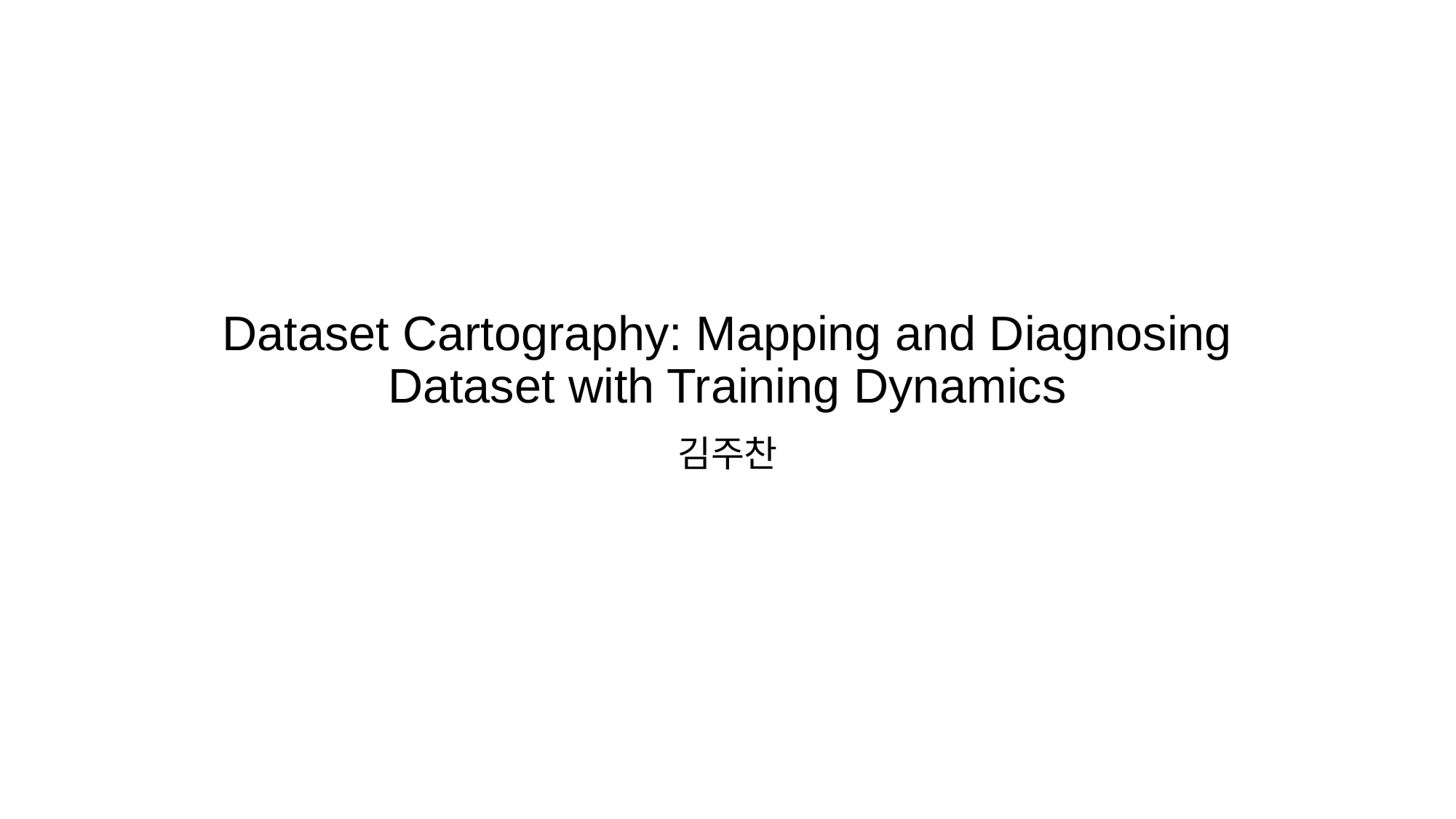

# Dataset Cartography: Mapping and Diagnosing Dataset with Training Dynamics
김주찬